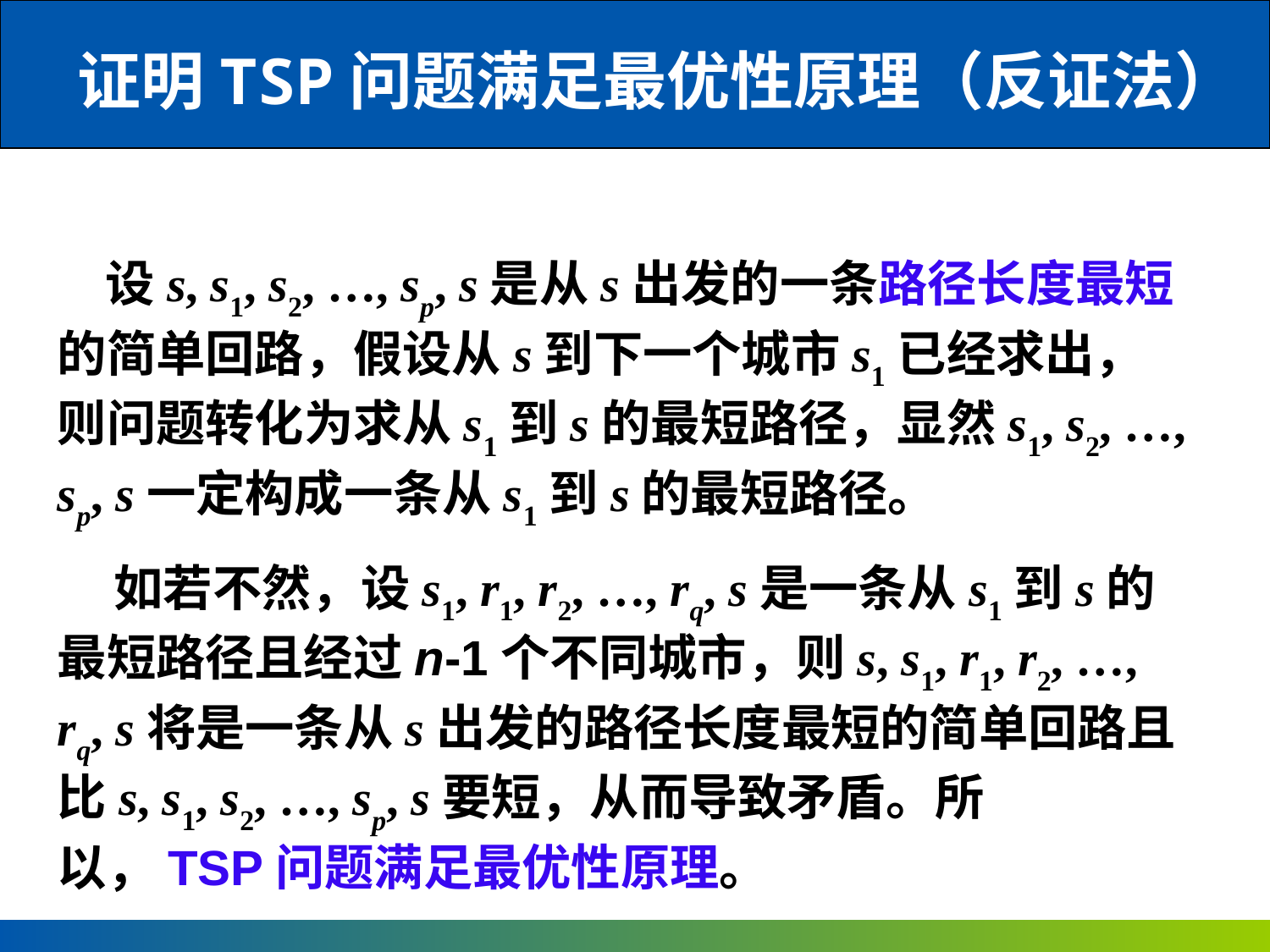

证明TSP问题满足最优性原理（反证法）
    设s, s1, s2, …, sp, s是从s出发的一条路径长度最短的简单回路，假设从s到下一个城市s1已经求出，则问题转化为求从s1到s的最短路径，显然s1, s2, …, sp, s一定构成一条从s1到s的最短路径。
    如若不然，设s1, r1, r2, …, rq, s是一条从s1到s的最短路径且经过n-1个不同城市，则s, s1, r1, r2, …, rq, s将是一条从s出发的路径长度最短的简单回路且比s, s1, s2, …, sp, s要短，从而导致矛盾。所以，TSP问题满足最优性原理。